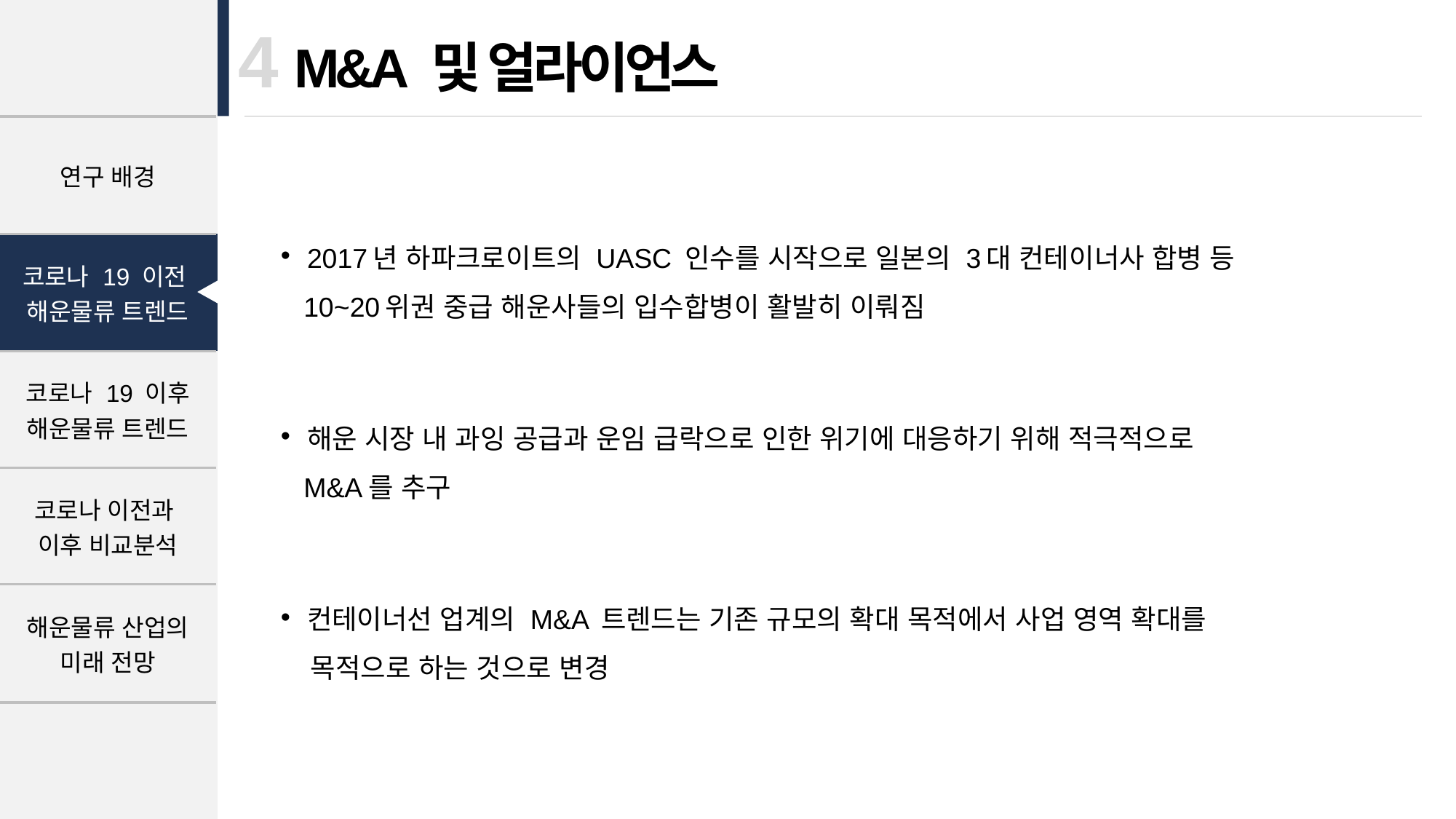

|  |
| --- |
| 연구 배경 |
| 코로나 19 이전 해운물류 트렌드 |
| 코로나 19 이후 해운물류 트렌드 |
| 코로나 이전과 이후 비교분석 |
| 해운물류 산업의 미래 전망 |
|  |

4
M&A 및 얼라이언스

2017년 하파크로이트의 UASC 인수를 시작으로 일본의 3대 컨테이너사 합병 등
   10~20위권 중급 해운사들의 입수합병이 활발히 이뤄짐

해운 시장 내 과잉 공급과 운임 급락으로 인한 위기에 대응하기 위해 적극적으로
   M&A를 추구

컨테이너선 업계의 M&A 트렌드는 기존 규모의 확대 목적에서 사업 영역 확대를
   목적으로 하는 것으로 변경